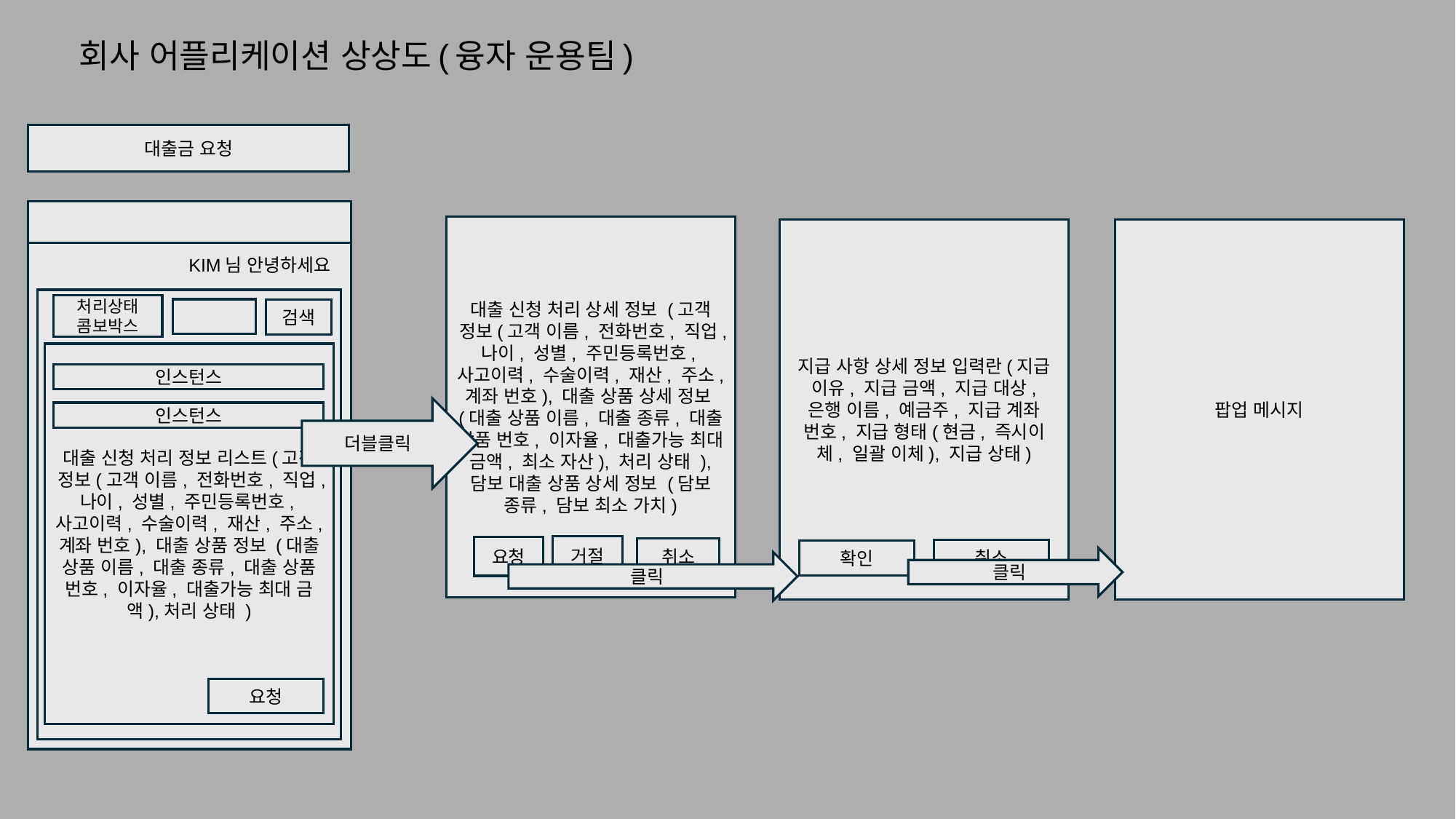

# 회사 어플리케이션 상상도(융자 운용팀)
대출금 요청

대출 신청 처리 상세 정보 (고객 정보(고객 이름, 전화번호, 직업,나이, 성별, 주민등록번호,사고이력, 수술이력, 재산, 주소, 계좌 번호), 대출 상품 상세 정보(대출 상품 이름, 대출 종류, 대출 상품 번호, 이자율, 대출가능 최대 금액, 최소 자산), 처리 상태 ),
담보 대출 상품 상세 정보 (담보 종류, 담보 최소 가치)
지급 사항 상세 정보 입력란(지급 이유, 지급 금액, 지급 대상, 은행 이름, 예금주, 지급 계좌 번호, 지급 형태(현금, 즉시이체, 일괄 이체), 지급 상태)
팝업 메시지
KIM님 안녕하세요

처리상태 콤보박스

검색
대출 신청 처리 정보 리스트(고객 정보(고객 이름, 전화번호, 직업,나이, 성별, 주민등록번호,사고이력, 수술이력, 재산, 주소, 계좌 번호), 대출 상품 정보 (대출 상품 이름, 대출 종류, 대출 상품 번호, 이자율, 대출가능 최대 금액),처리 상태 )
인스턴스
더블클릭
인스턴스
거절
요청
취소
취소
확인
클릭
클릭
요청